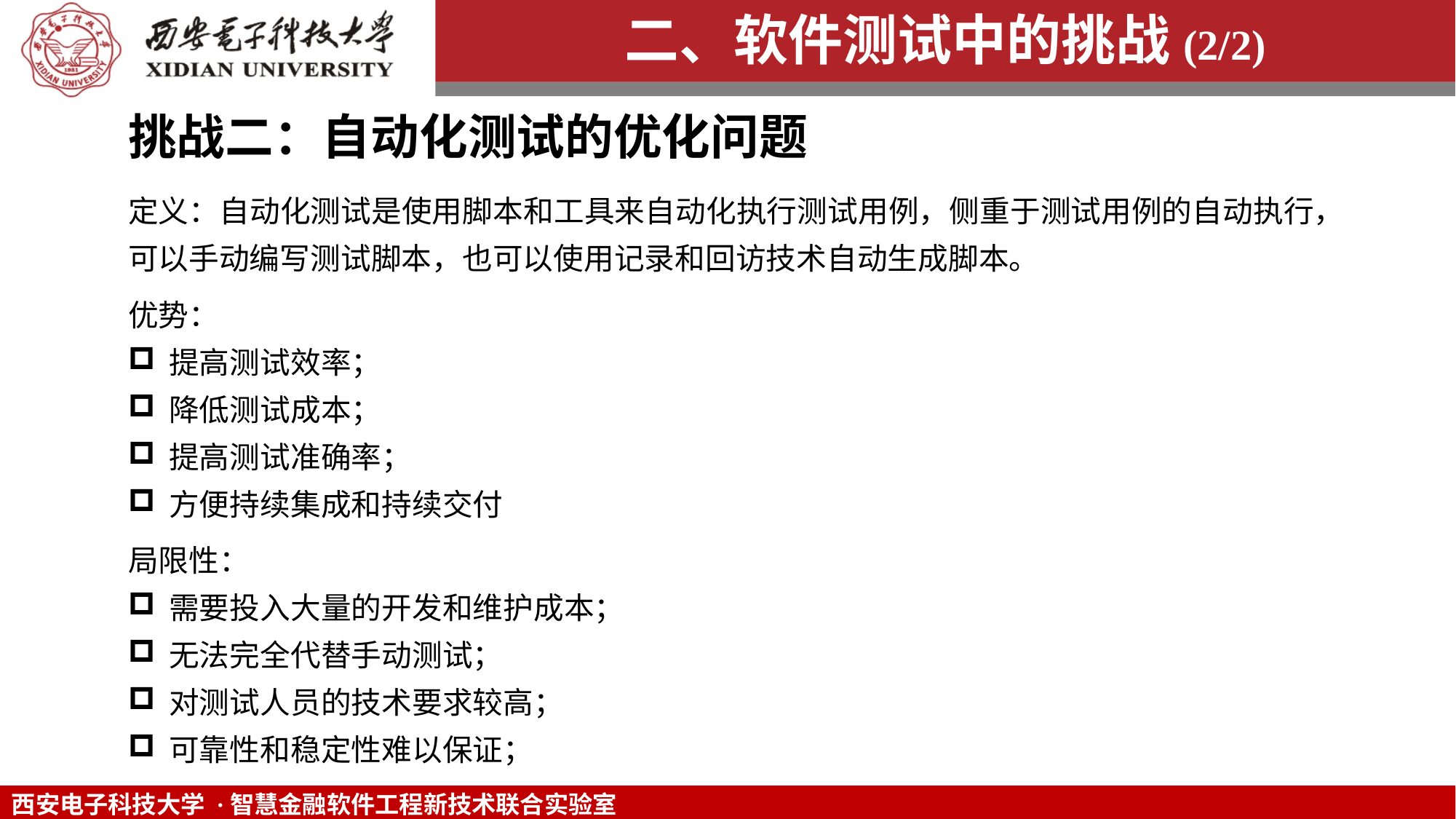

二、软件测试中的挑战(2/2)
挑战二：自动化测试的优化问题
定义：自动化测试是使用脚本和工具来自动化执行测试用例，侧重于测试用例的自动执行，可以手动编写测试脚本，也可以使用记录和回访技术自动生成脚本。
优势：
提高测试效率；
降低测试成本；
提高测试准确率；
方便持续集成和持续交付
局限性：
需要投入大量的开发和维护成本；
无法完全代替手动测试；
对测试人员的技术要求较高；
可靠性和稳定性难以保证；